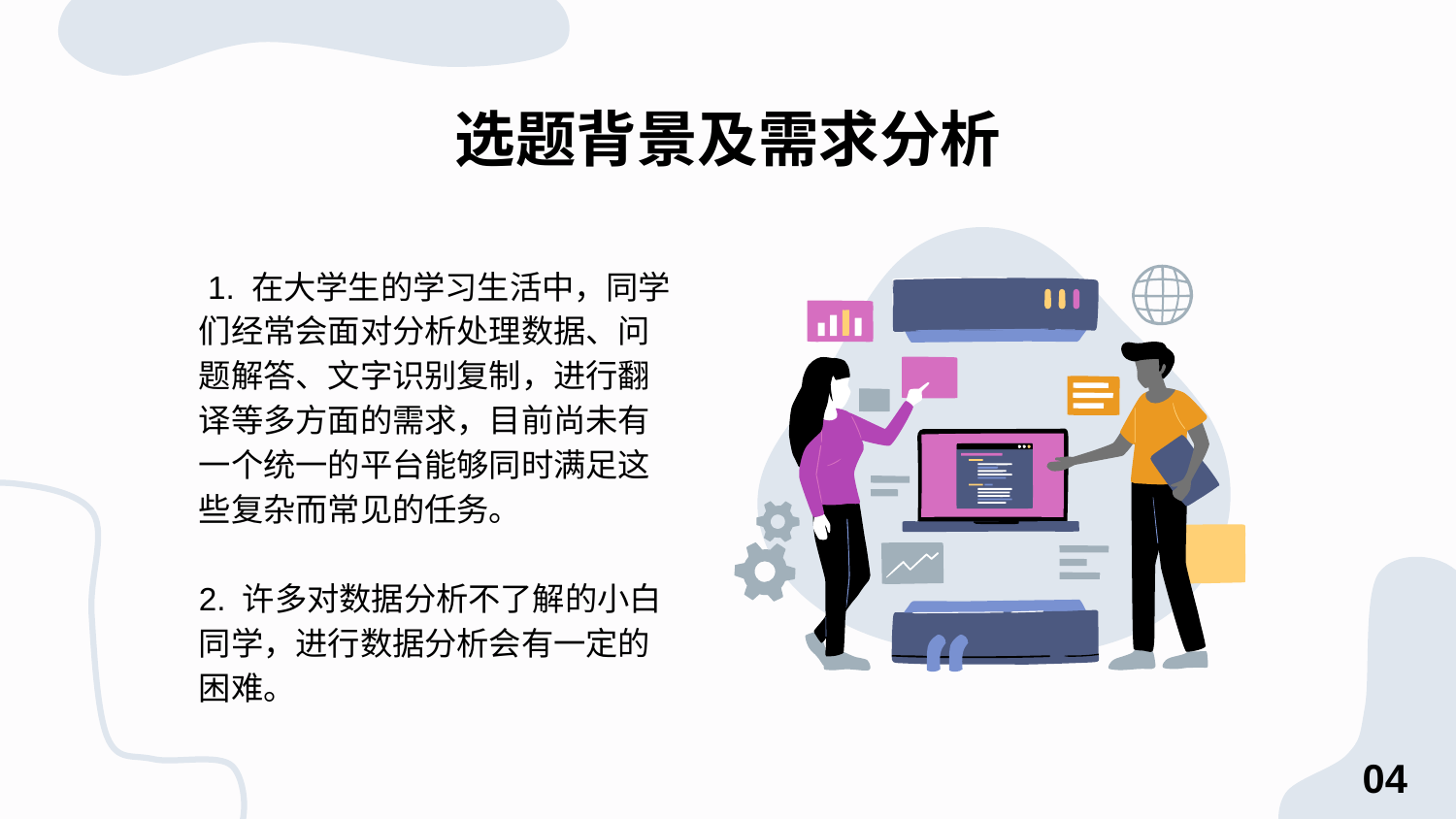

# 选题背景及需求分析

 1. 在大学生的学习生活中，同学们经常会面对分析处理数据、问题解答、文字识别复制，进行翻译等多方面的需求，目前尚未有一个统一的平台能够同时满足这些复杂而常见的任务。

2. 许多对数据分析不了解的小白同学，进行数据分析会有一定的困难。
04